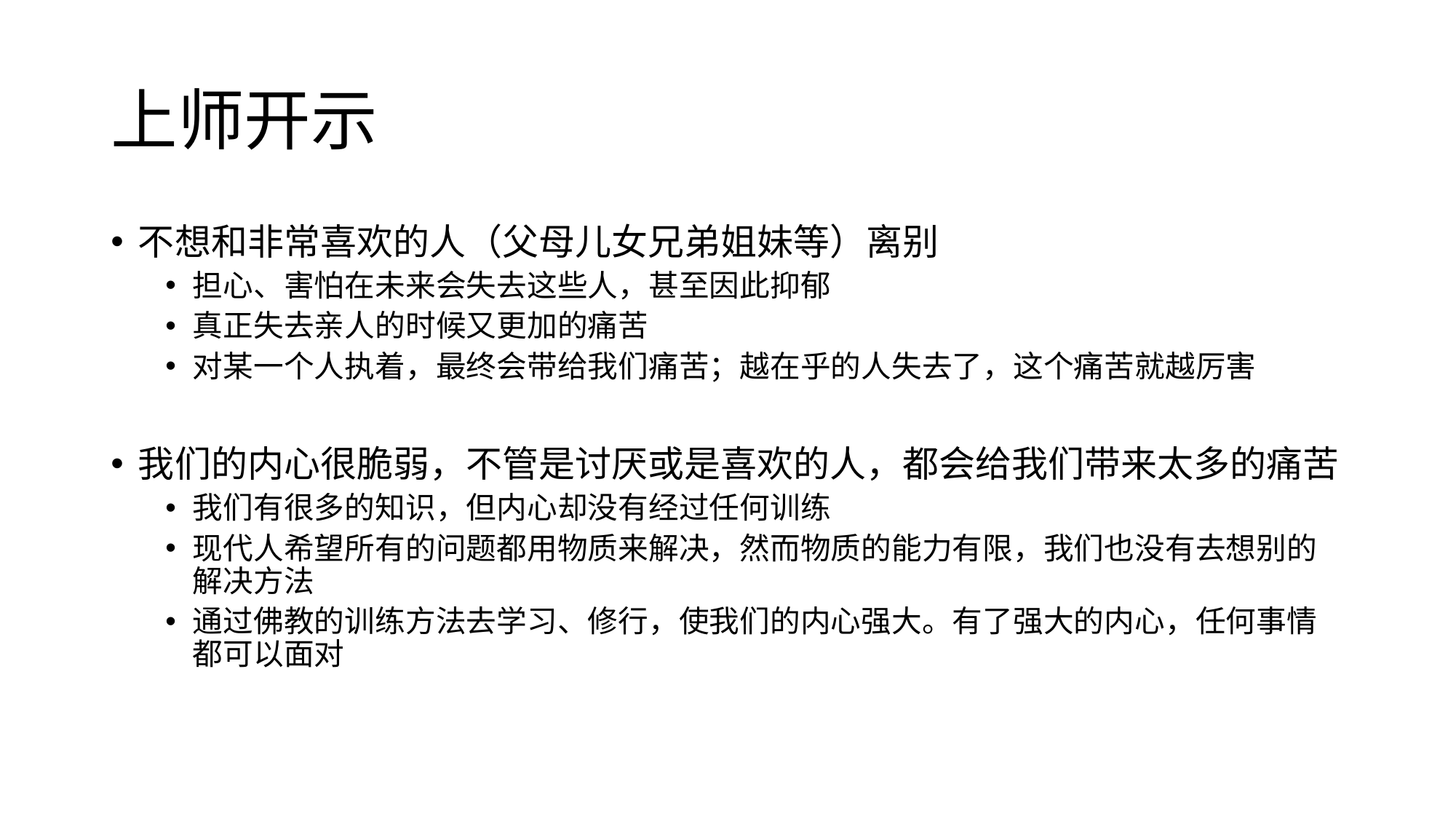

# 上师开示
不想和非常喜欢的人（父母儿女兄弟姐妹等）离别
担心、害怕在未来会失去这些人，甚至因此抑郁
真正失去亲人的时候又更加的痛苦
对某一个人执着，最终会带给我们痛苦；越在乎的人失去了，这个痛苦就越厉害

我们的内心很脆弱，不管是讨厌或是喜欢的人，都会给我们带来太多的痛苦
我们有很多的知识，但内心却没有经过任何训练
现代人希望所有的问题都用物质来解决，然而物质的能力有限，我们也没有去想别的解决方法
通过佛教的训练方法去学习、修行，使我们的内心强大。有了强大的内心，任何事情都可以面对